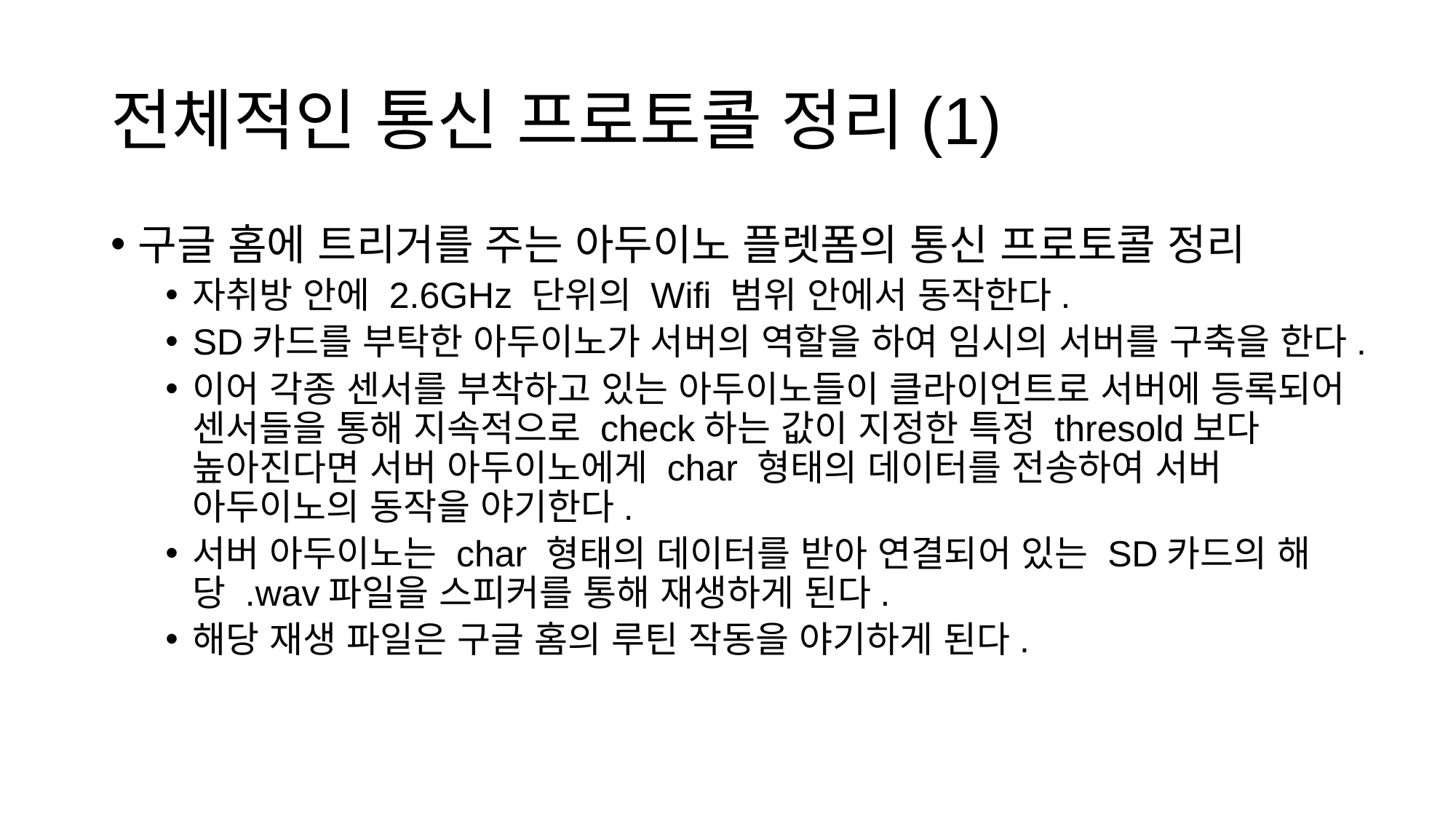

# 전체적인 통신 프로토콜 정리(1)
구글 홈에 트리거를 주는 아두이노 플렛폼의 통신 프로토콜 정리
자취방 안에 2.6GHz 단위의 Wifi 범위 안에서 동작한다.
SD카드를 부탁한 아두이노가 서버의 역할을 하여 임시의 서버를 구축을 한다.
이어 각종 센서를 부착하고 있는 아두이노들이 클라이언트로 서버에 등록되어 센서들을 통해 지속적으로 check하는 값이 지정한 특정 thresold보다 높아진다면 서버 아두이노에게 char 형태의 데이터를 전송하여 서버 아두이노의 동작을 야기한다.
서버 아두이노는 char 형태의 데이터를 받아 연결되어 있는 SD카드의 해당 .wav파일을 스피커를 통해 재생하게 된다.
해당 재생 파일은 구글 홈의 루틴 작동을 야기하게 된다.